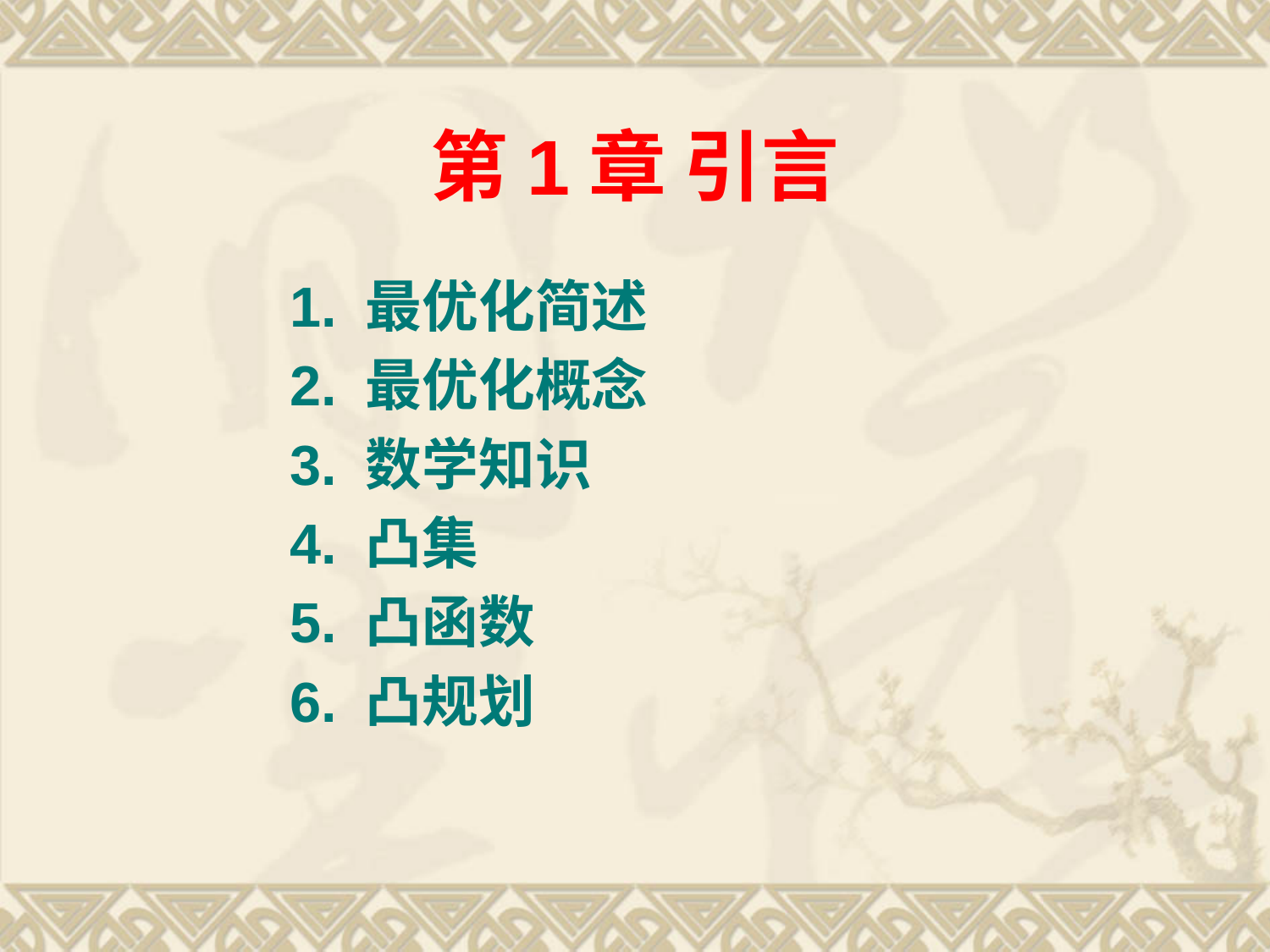

# 第1章 引言
               1. 最优化简述
               2. 最优化概念
               3. 数学知识
               4. 凸集
               5. 凸函数
               6. 凸规划